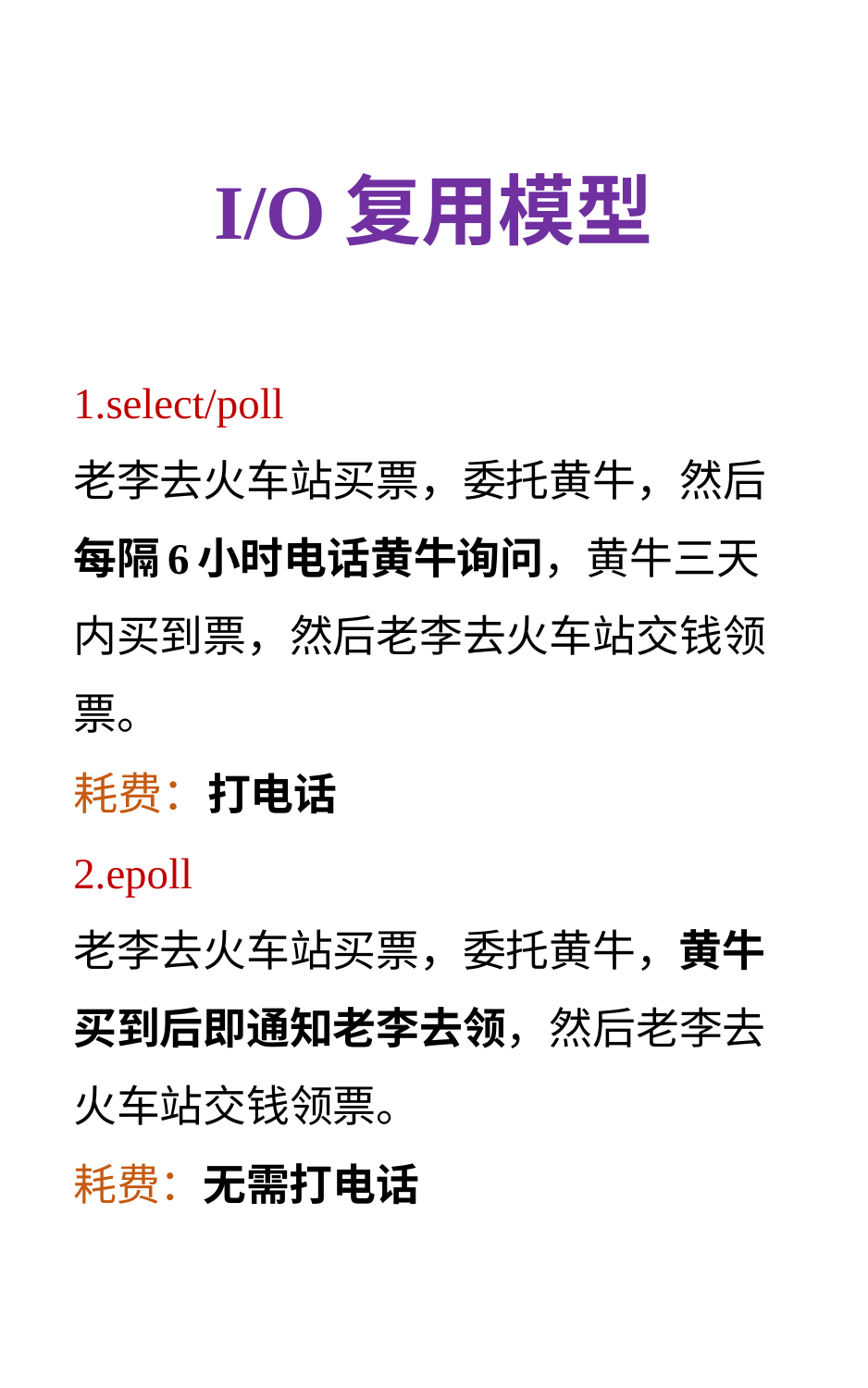

# I/O复用模型
1.select/poll
老李去火车站买票，委托黄牛，然后每隔6小时电话黄牛询问，黄牛三天内买到票，然后老李去火车站交钱领票。
耗费：打电话
2.epoll
老李去火车站买票，委托黄牛，黄牛买到后即通知老李去领，然后老李去火车站交钱领票。
耗费：无需打电话